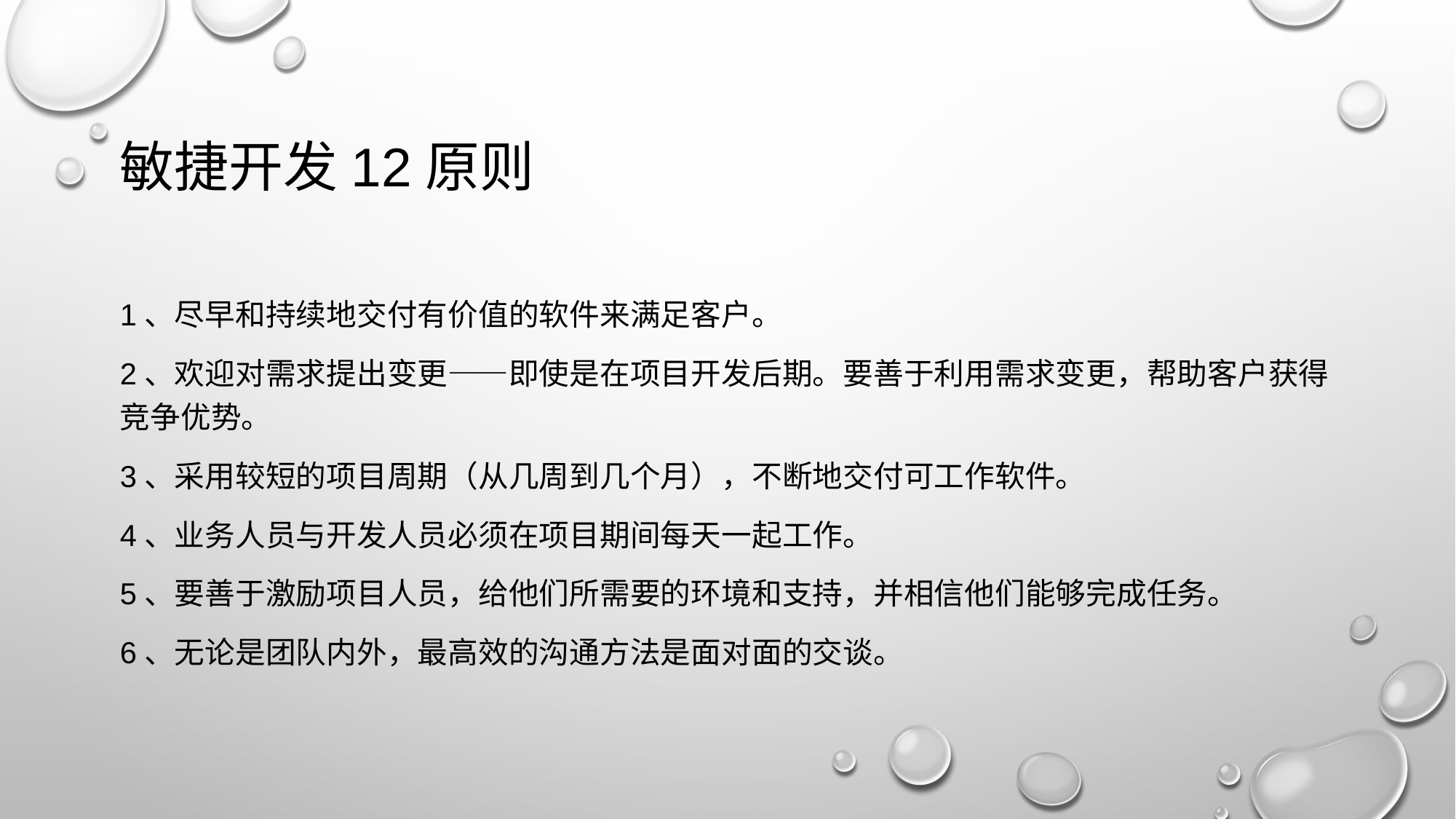

# 敏捷开发12原则
1、尽早和持续地交付有价值的软件来满足客户。
2、欢迎对需求提出变更——即使是在项目开发后期。要善于利用需求变更，帮助客户获得竞争优势。
3、采用较短的项目周期（从几周到几个月），不断地交付可工作软件。
4、业务人员与开发人员必须在项目期间每天一起工作。
5、要善于激励项目人员，给他们所需要的环境和支持，并相信他们能够完成任务。
6、无论是团队内外，最高效的沟通方法是面对面的交谈。